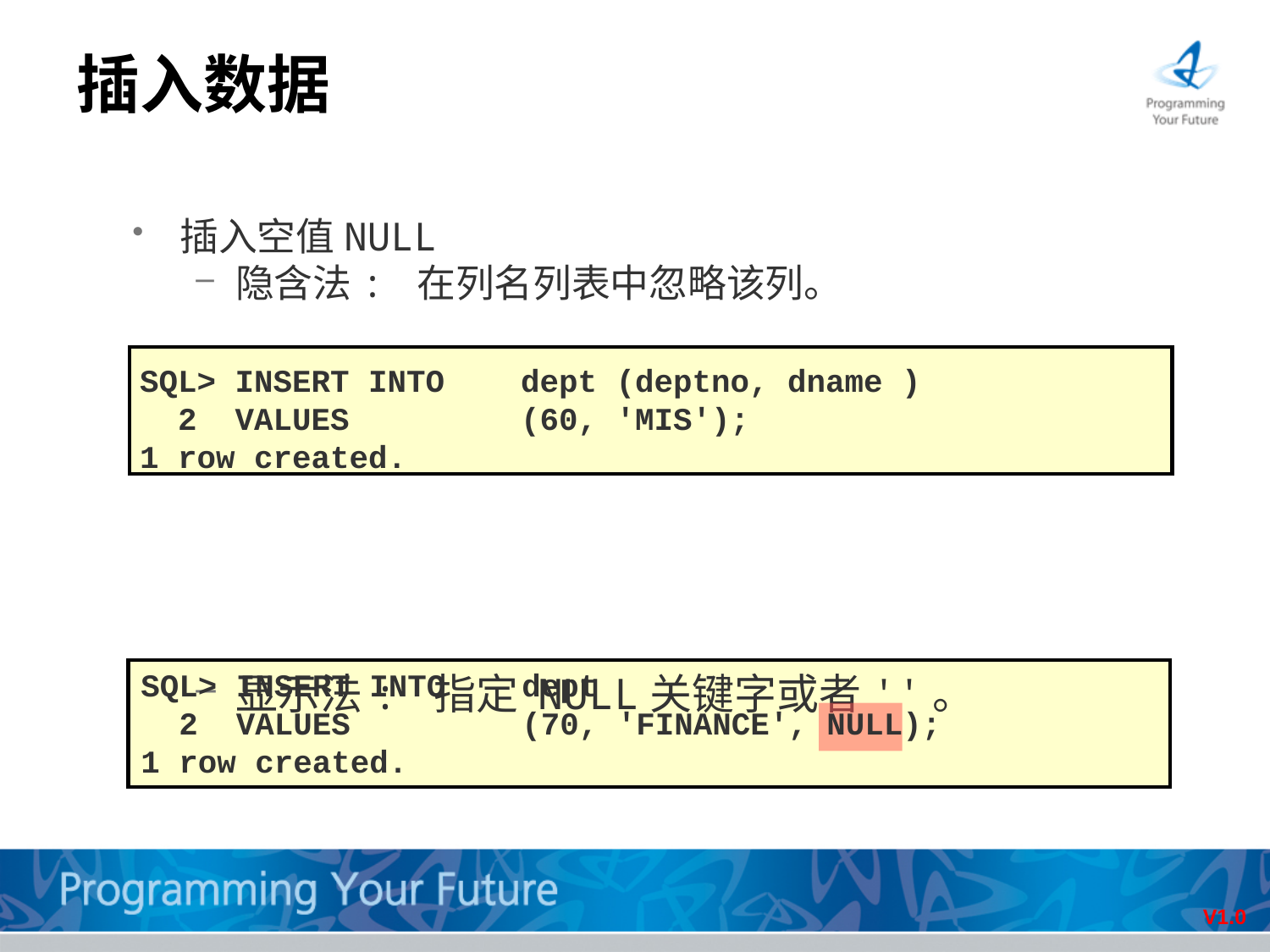

# 插入数据
插入空值NULL
隐含法: 在列名列表中忽略该列。

显示法: 指定 NULL关键字或者''。

SQL> INSERT INTO	dept (deptno, dname )
  2  VALUES		(60, 'MIS');
1 row created.
SQL> INSERT INTO	dept
  2  VALUES		(70, 'FINANCE', NULL);
1 row created.